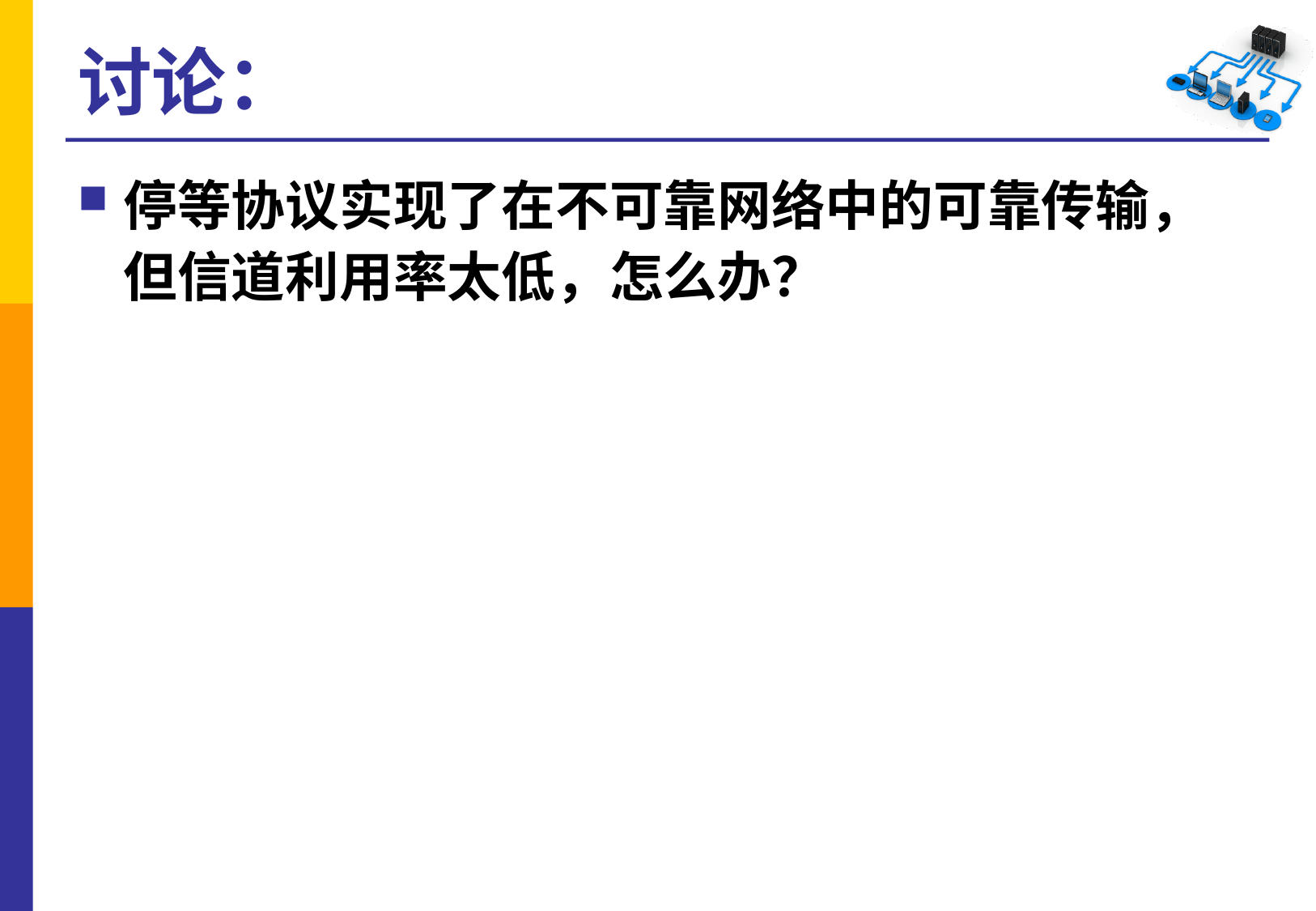

# 讨论：
停等协议实现了在不可靠网络中的可靠传输，但信道利用率太低，怎么办？